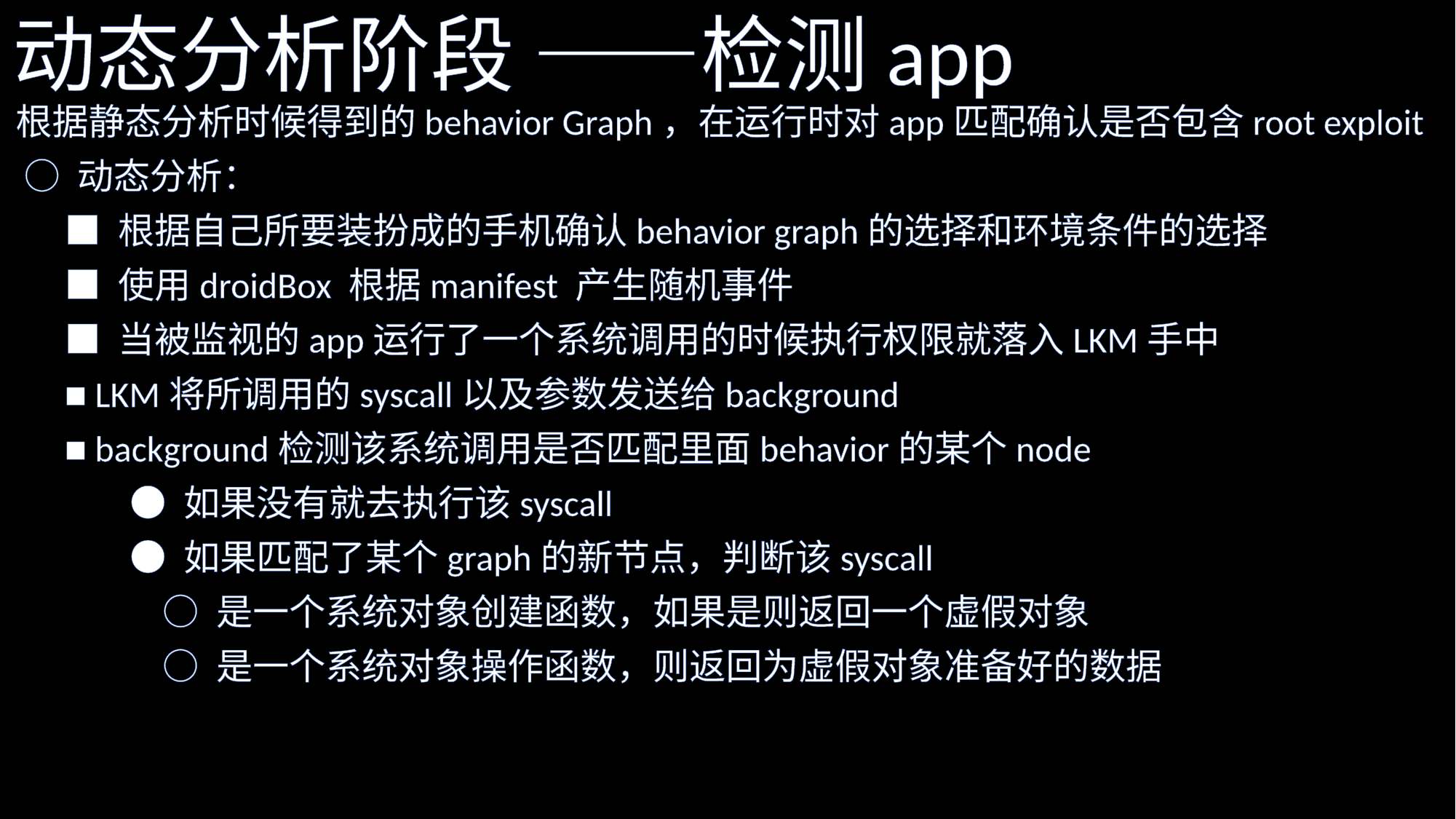

# 动态分析阶段 ——检测app
根据静态分析时候得到的behavior Graph，在运行时对app匹配确认是否包含root exploit
 ○ 动态分析：
      ■ 根据自己所要装扮成的手机确认behavior graph的选择和环境条件的选择
      ■ 使用droidBox 根据manifest 产生随机事件
      ■ 当被监视的app运行了一个系统调用的时候执行权限就落入LKM手中
      ■ LKM将所调用的syscall以及参数发送给background
      ■ background检测该系统调用是否匹配里面behavior的某个node
              ● 如果没有就去执行该syscall
              ● 如果匹配了某个graph的新节点，判断该syscall
                  ○ 是一个系统对象创建函数，如果是则返回一个虚假对象
                  ○ 是一个系统对象操作函数，则返回为虚假对象准备好的数据